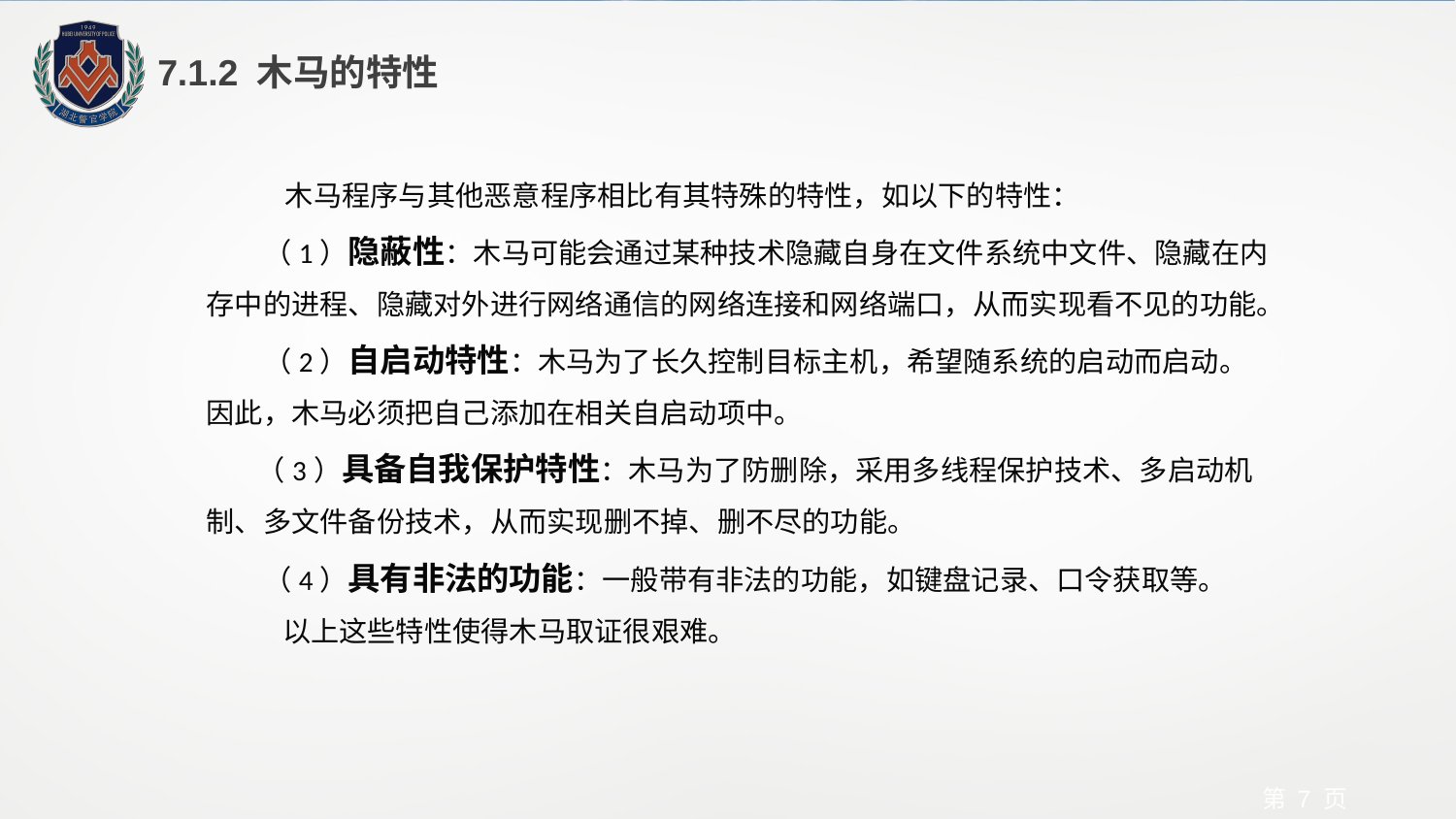

7.1.2 木马的特性
           木马程序与其他恶意程序相比有其特殊的特性，如以下的特性：
        （1）隐蔽性：木马可能会通过某种技术隐藏自身在文件系统中文件、隐藏在内存中的进程、隐藏对外进行网络通信的网络连接和网络端口，从而实现看不见的功能。
        （2）自启动特性：木马为了长久控制目标主机，希望随系统的启动而启动。因此，木马必须把自己添加在相关自启动项中。
       （3）具备自我保护特性：木马为了防删除，采用多线程保护技术、多启动机制、多文件备份技术，从而实现删不掉、删不尽的功能。
        （4）具有非法的功能：一般带有非法的功能，如键盘记录、口令获取等。
           以上这些特性使得木马取证很艰难。